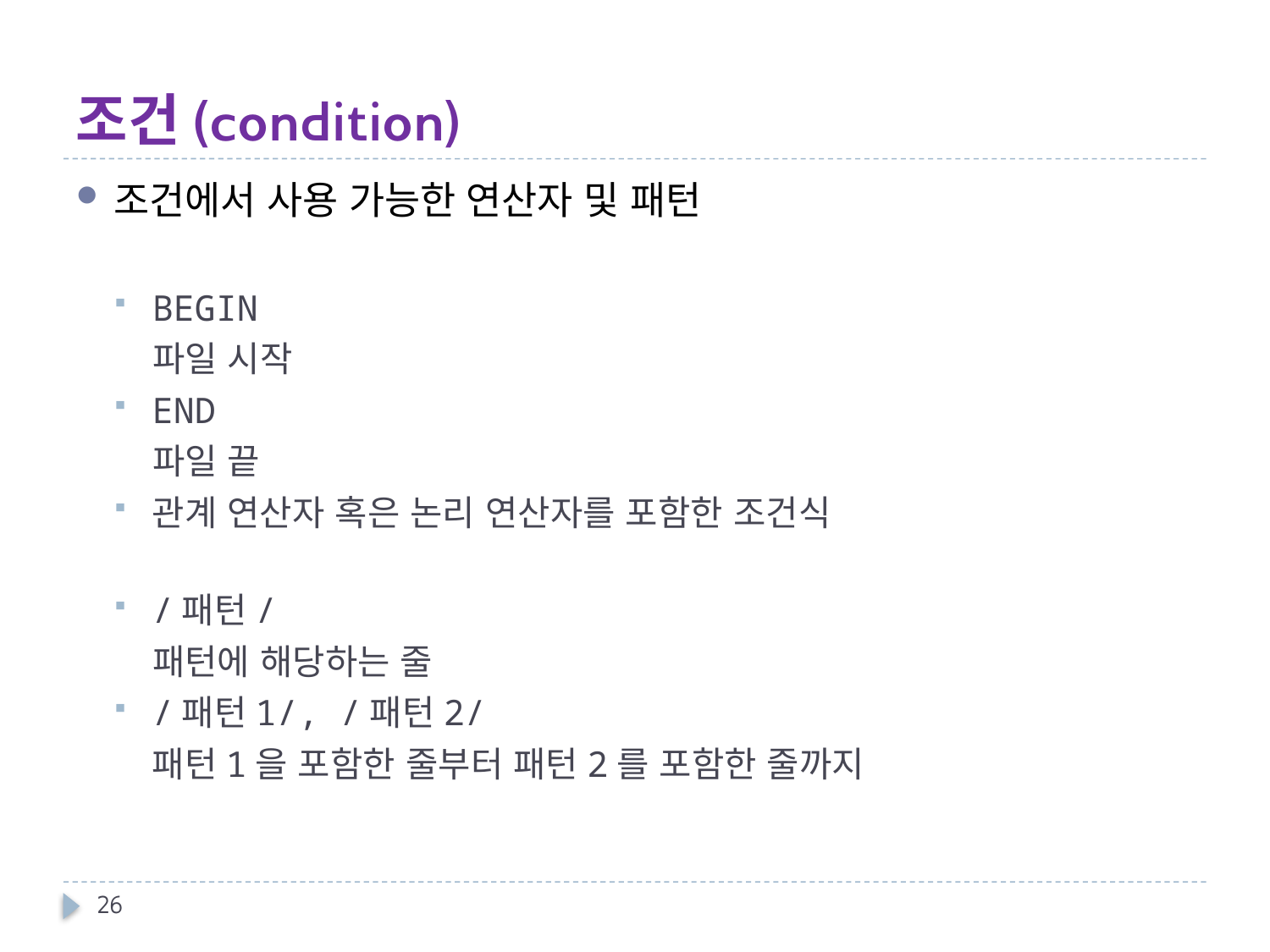

# 조건(condition)
조건에서 사용 가능한 연산자 및 패턴

BEGIN
   파일 시작
END
   파일 끝
관계 연산자 혹은 논리 연산자를 포함한 조건식

/패턴/
   패턴에 해당하는 줄
/패턴1/, /패턴2/
	패턴1을 포함한 줄부터 패턴2를 포함한 줄까지

26